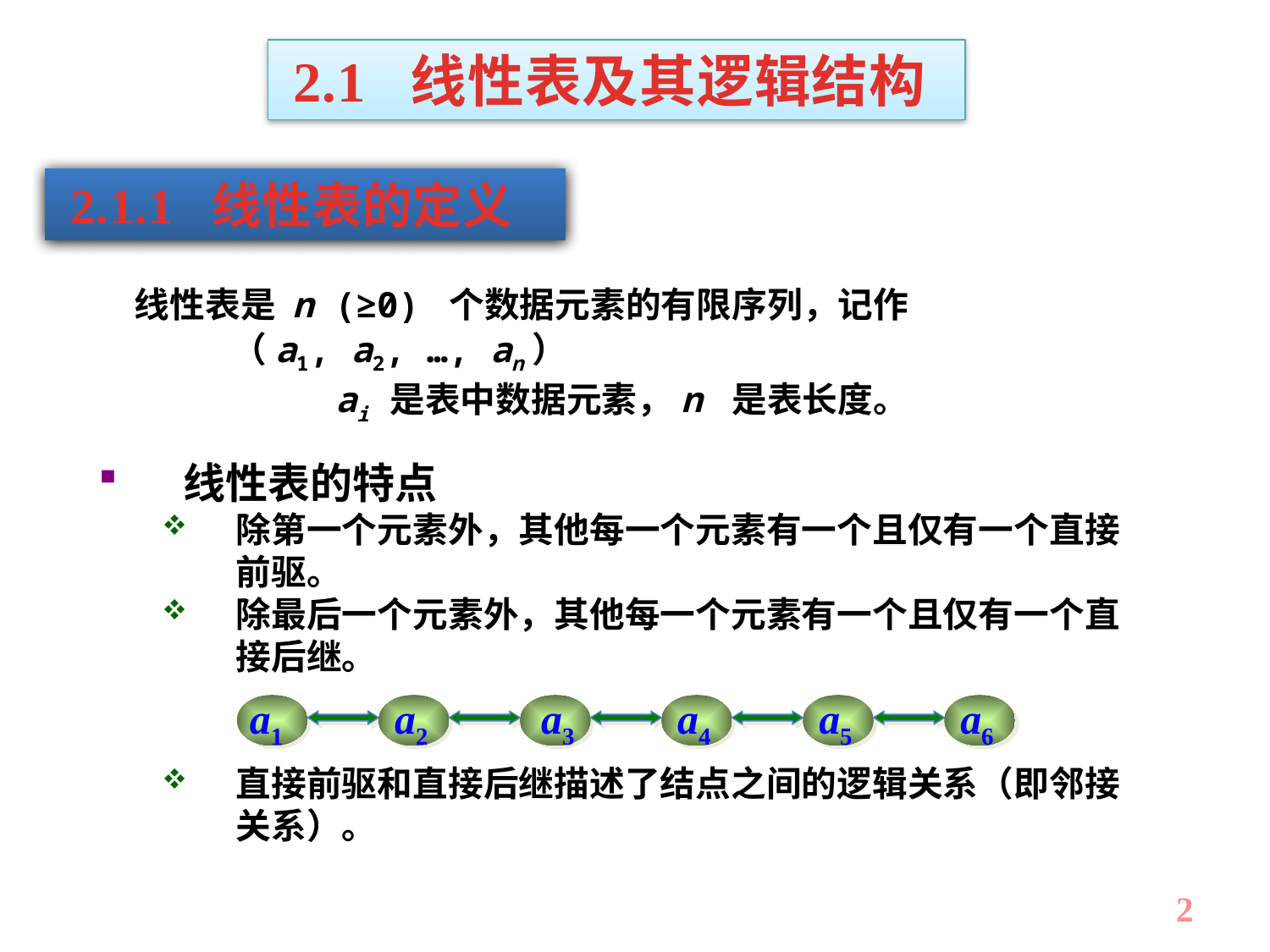

2.1  线性表及其逻辑结构
 2.1.1  线性表的定义
线性表是 n (≥0) 个数据元素的有限序列，记作
           （a1, a2, …, an）
    	ai 是表中数据元素，n 是表长度。
线性表的特点
除第一个元素外，其他每一个元素有一个且仅有一个直接前驱。
除最后一个元素外，其他每一个元素有一个且仅有一个直接后继。

直接前驱和直接后继描述了结点之间的逻辑关系（即邻接关系）。
a1
a2
a3
a4
a5
a6

2